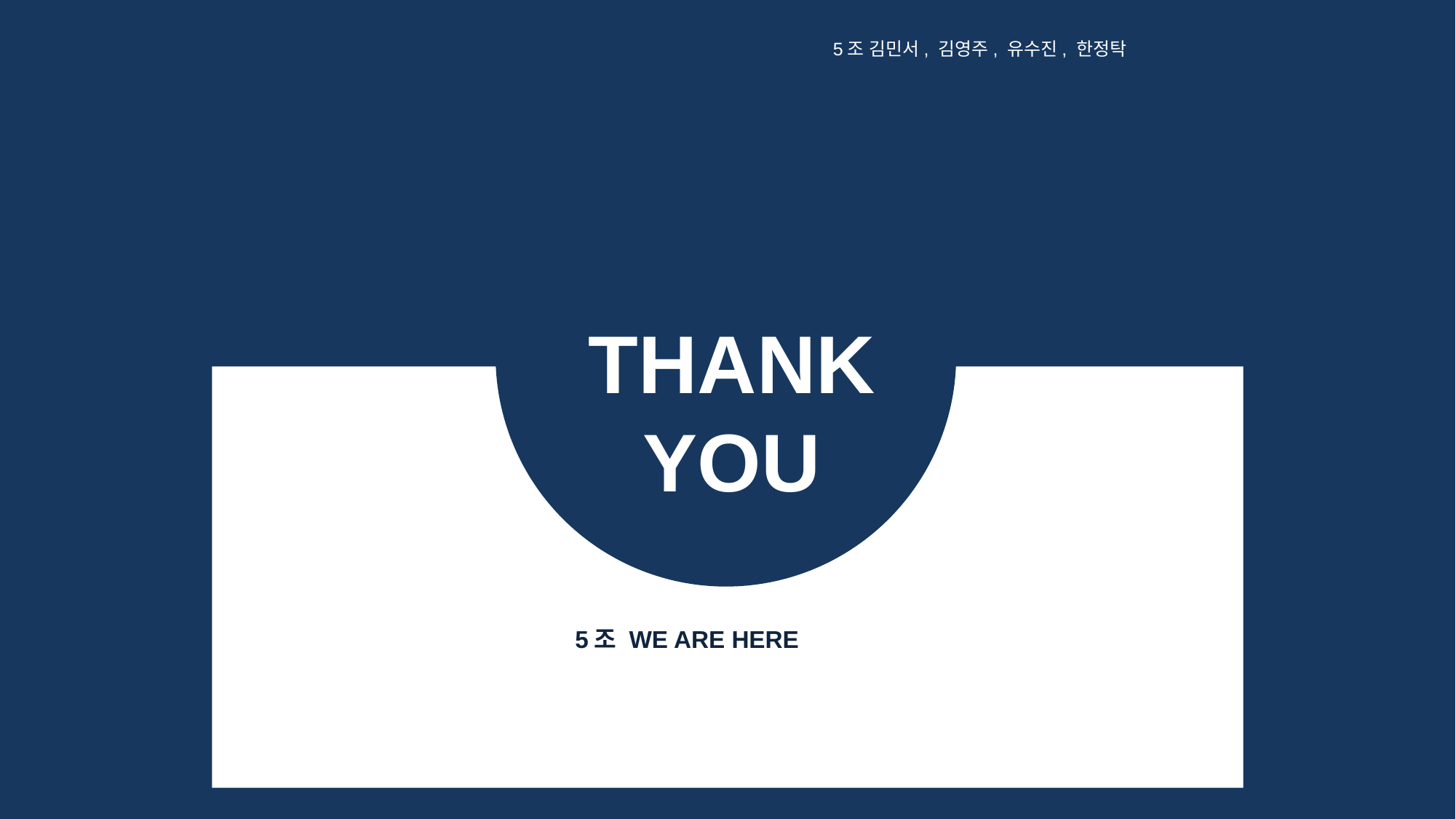

5조 김민서, 김영주, 유수진, 한정탁

THANK
YOU

5조 WE ARE HERE